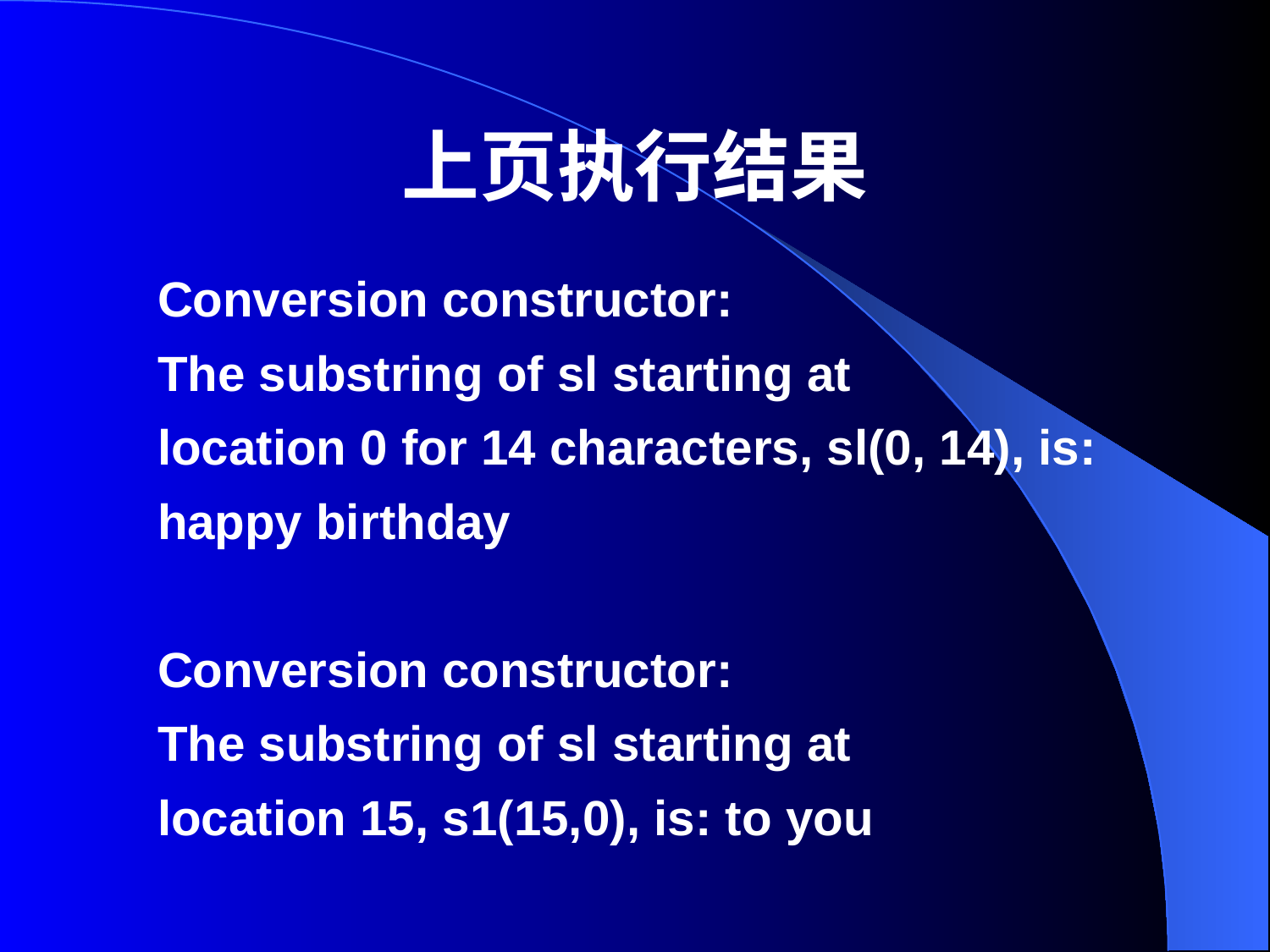

# 上页执行结果
Conversion constructor:
The substring of sl starting at
location 0 for 14 characters, sl(0, 14), is:
happy birthday
Conversion constructor:
The substring of sl starting at
location 15, s1(15,0), is: to you